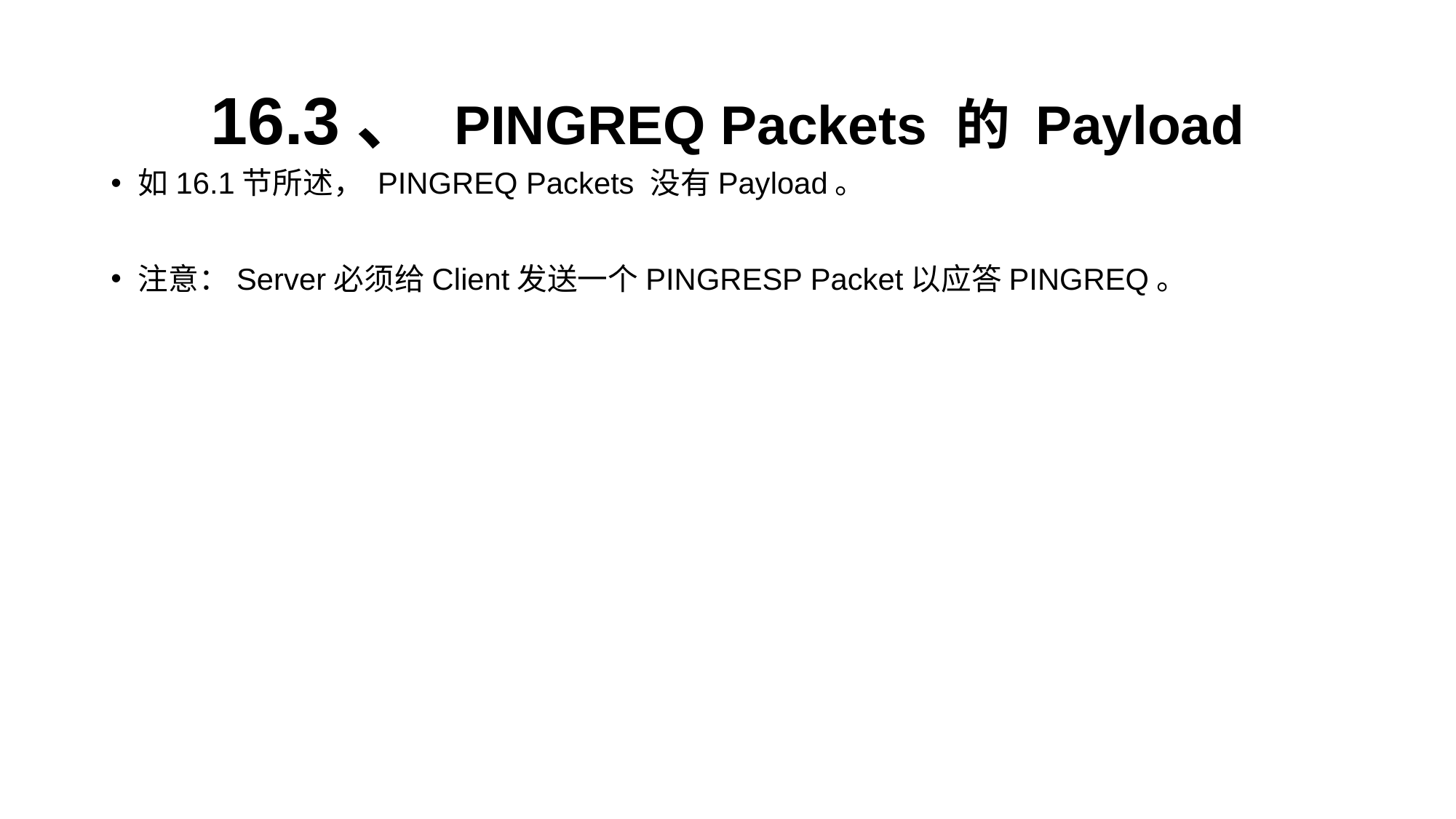

# 16.3、 PINGREQ Packets 的 Payload
如16.1节所述， PINGREQ Packets 没有Payload。

注意：Server必须给Client发送一个PINGRESP Packet以应答PINGREQ。